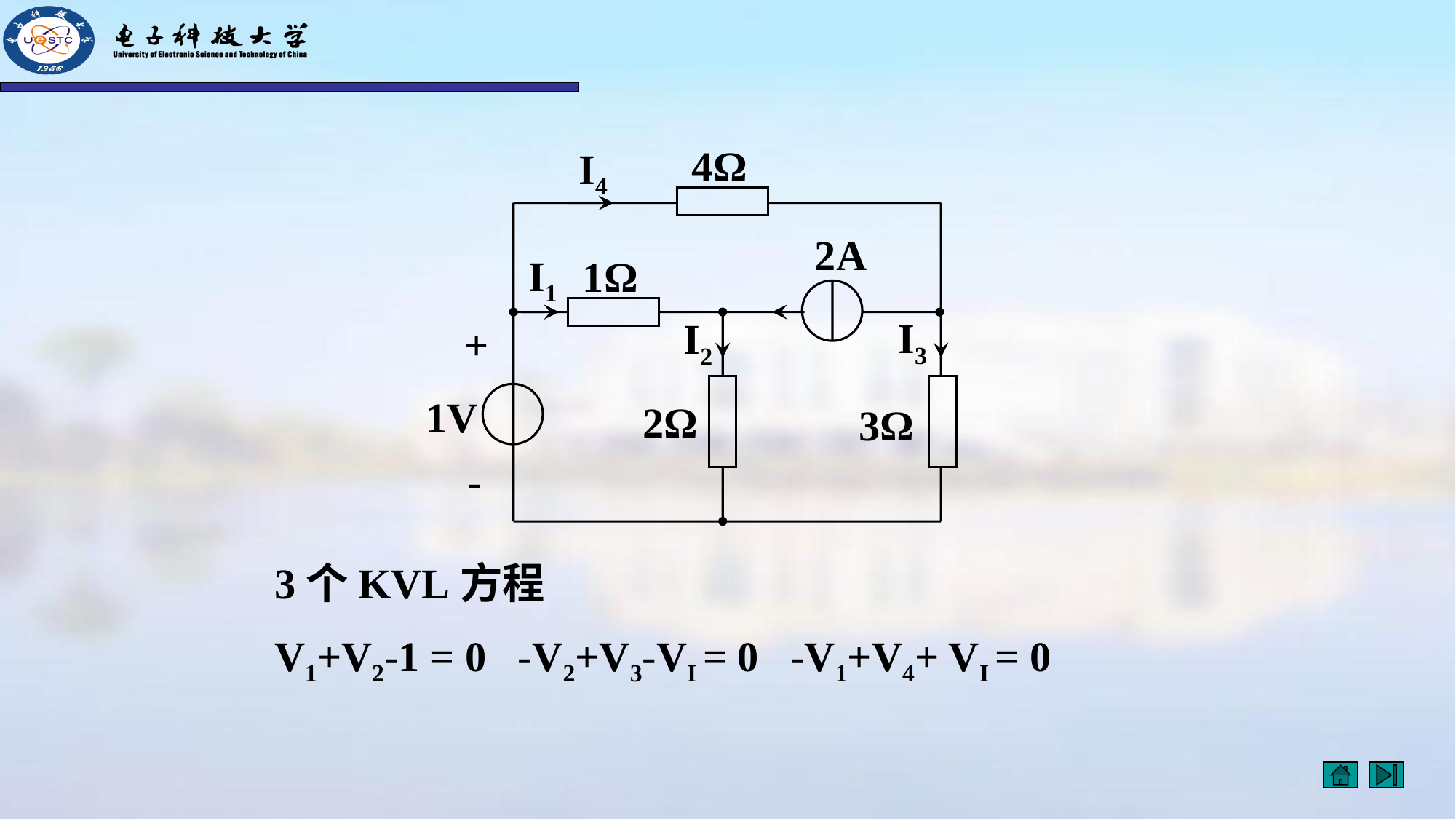

4Ω
I4

2A
I1
1Ω

I3
I2
+

1V
2Ω
3Ω
-

3个KVL方程
V1+V2-1 = 0   -V2+V3-VI = 0   -V1+V4+ VI = 0